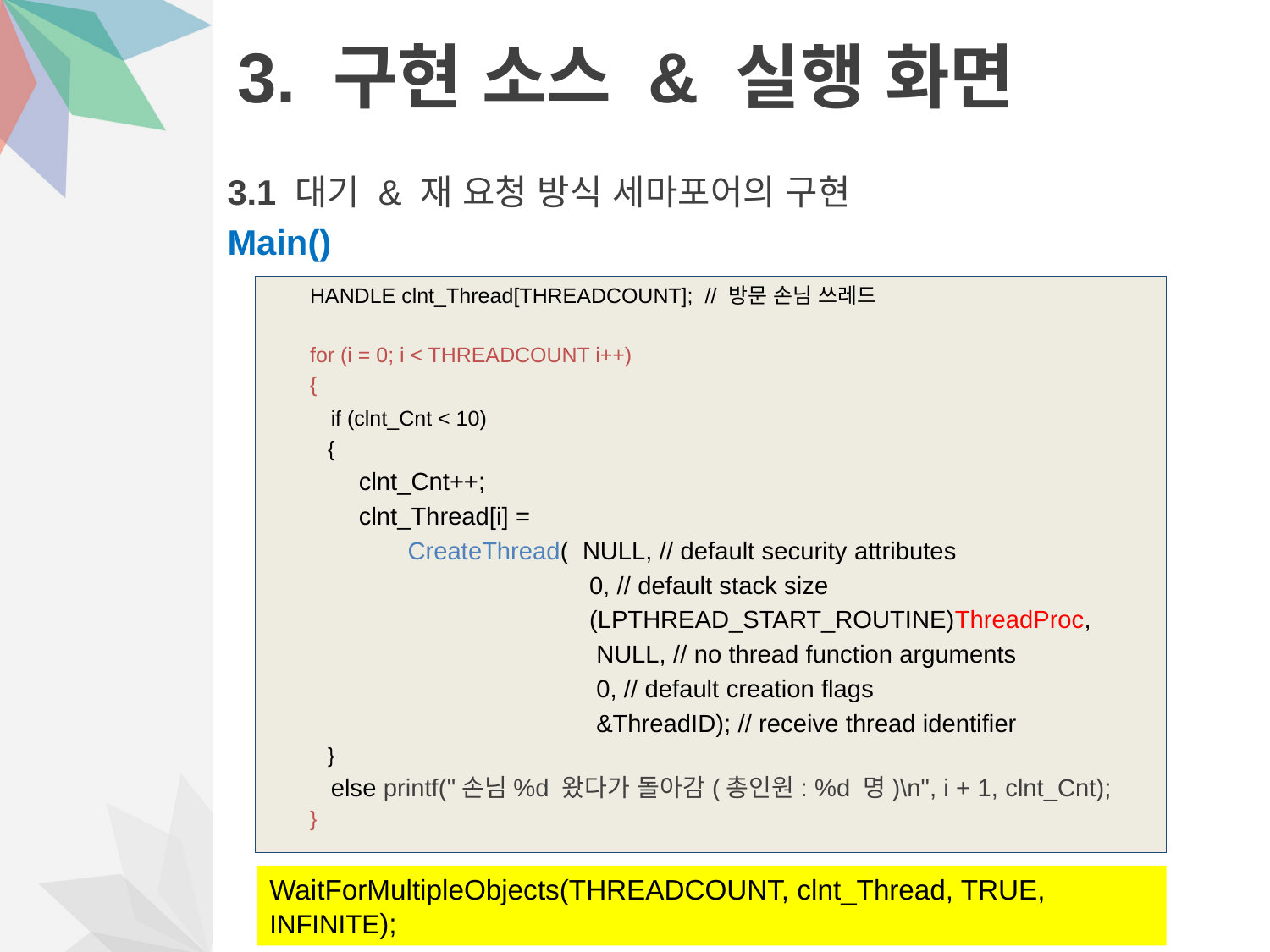

# 3. 구현 소스 & 실행 화면
3.1 대기 & 재 요청 방식 세마포어의 구현
Main()

// 세마포어 생성 및 초기화
HANDLE ghSemaphore;                             // typedef void *HANDLE; (winnt.h)
ghSemaphore = CreateSemaphore(
	                                        NULL, // default security attributes
	                                        MAX_SEM_COUNT, // initial count
	                                        MAX_SEM_COUNT, // maximum count
	                                        NULL ); // unnamed semaphore

HANDLE clnt_Thread[THREADCOUNT];  // 방문 손님 쓰레드

for (i = 0; i < THREADCOUNT i++)
{
   if (clnt_Cnt < 10)
   {
       clnt_Cnt++;
       clnt_Thread[i] =
              CreateThread(  NULL, // default security attributes
                                        0, // default stack size
                                        (LPTHREAD_START_ROUTINE)ThreadProc,
                                         NULL, // no thread function arguments
                                         0, // default creation flags
                                         &ThreadID); // receive thread identifier
   }
   else printf("손님%d 왔다가 돌아감(총인원: %d 명)\n", i + 1, clnt_Cnt);
}

WaitForMultipleObjects(THREADCOUNT, clnt_Thread, TRUE, INFINITE);